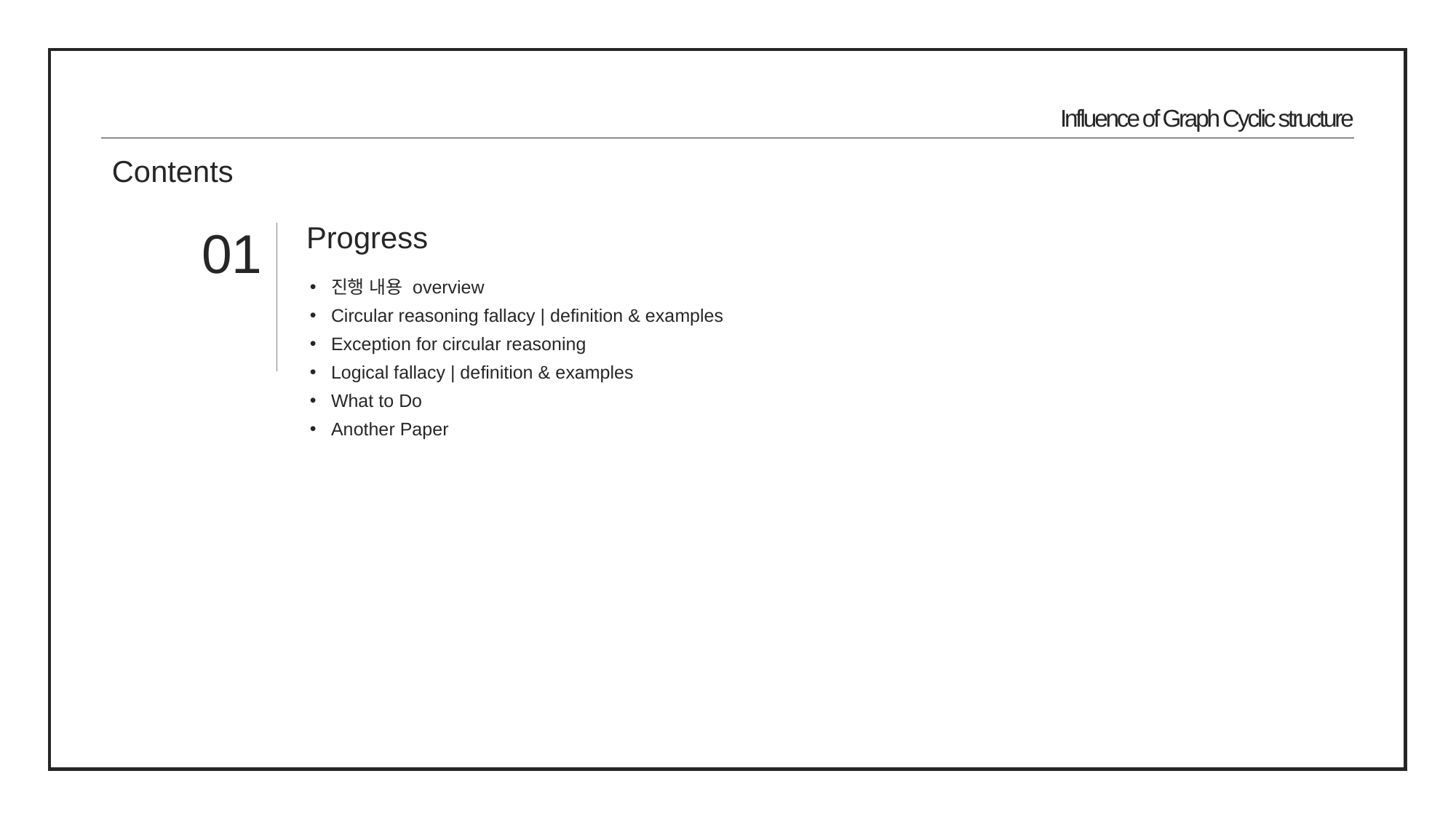

Influence of Graph Cyclic structure
Contents
01
Progress

진행 내용 overview
Circular reasoning fallacy | definition & examples
Exception for circular reasoning
Logical fallacy | definition & examples
What to Do
Another Paper